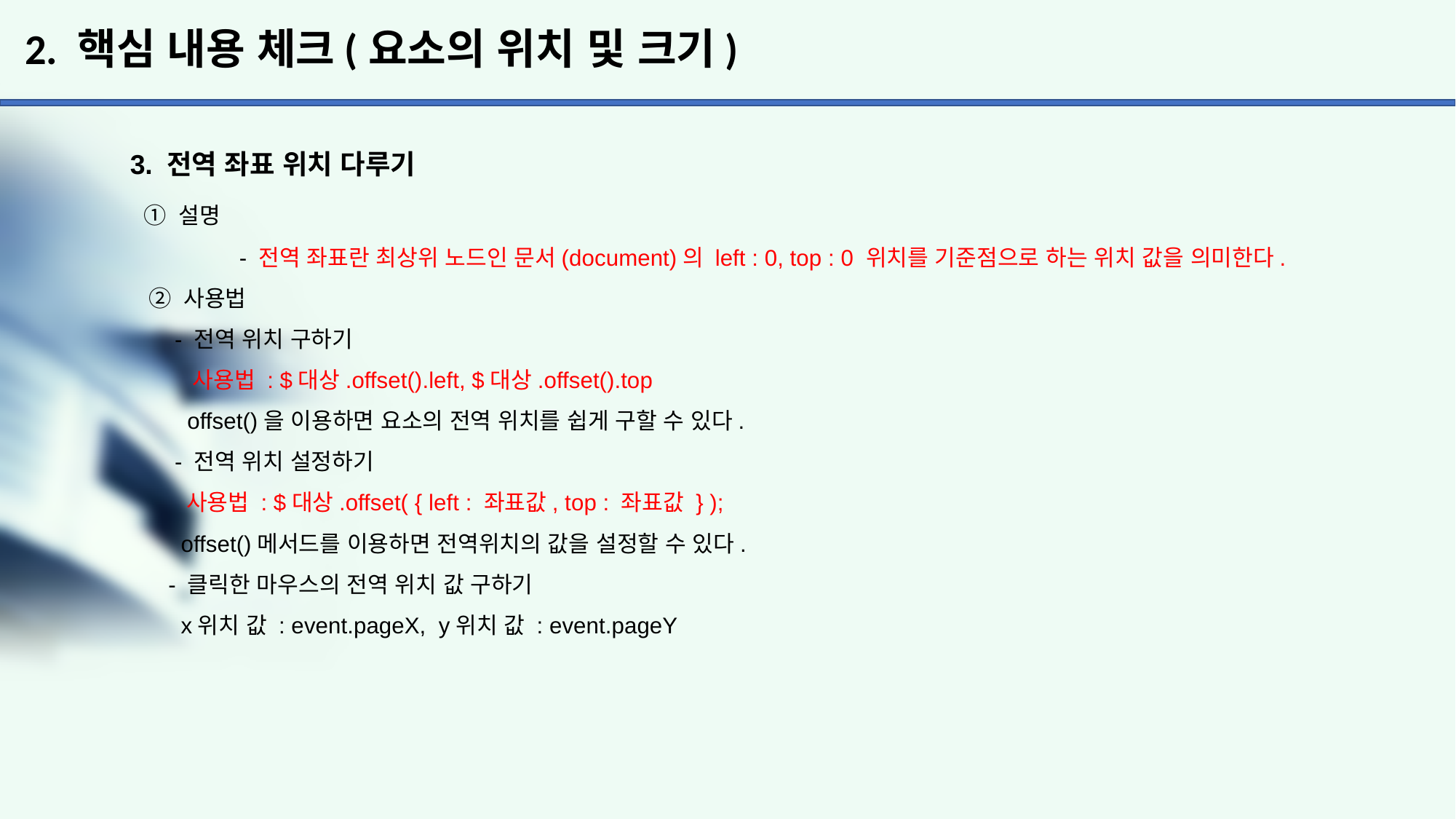

# 2. 핵심 내용 체크(요소의 위치 및 크기)
3. 전역 좌표 위치 다루기
  ① 설명
  	- 전역 좌표란 최상위 노드인 문서(document)의 left : 0, top : 0 위치를 기준점으로 하는 위치 값을 의미한다.
   ② 사용법
       - 전역 위치 구하기
         사용법 : $대상.offset().left, $대상.offset().top
         offset()을 이용하면 요소의 전역 위치를 쉽게 구할 수 있다.
       - 전역 위치 설정하기
        사용법 : $대상.offset( { left : 좌표값, top : 좌표값 } );
        offset()메서드를 이용하면 전역위치의 값을 설정할 수 있다.
      - 클릭한 마우스의 전역 위치 값 구하기
        x위치 값 : event.pageX,  y위치 값 : event.pageY